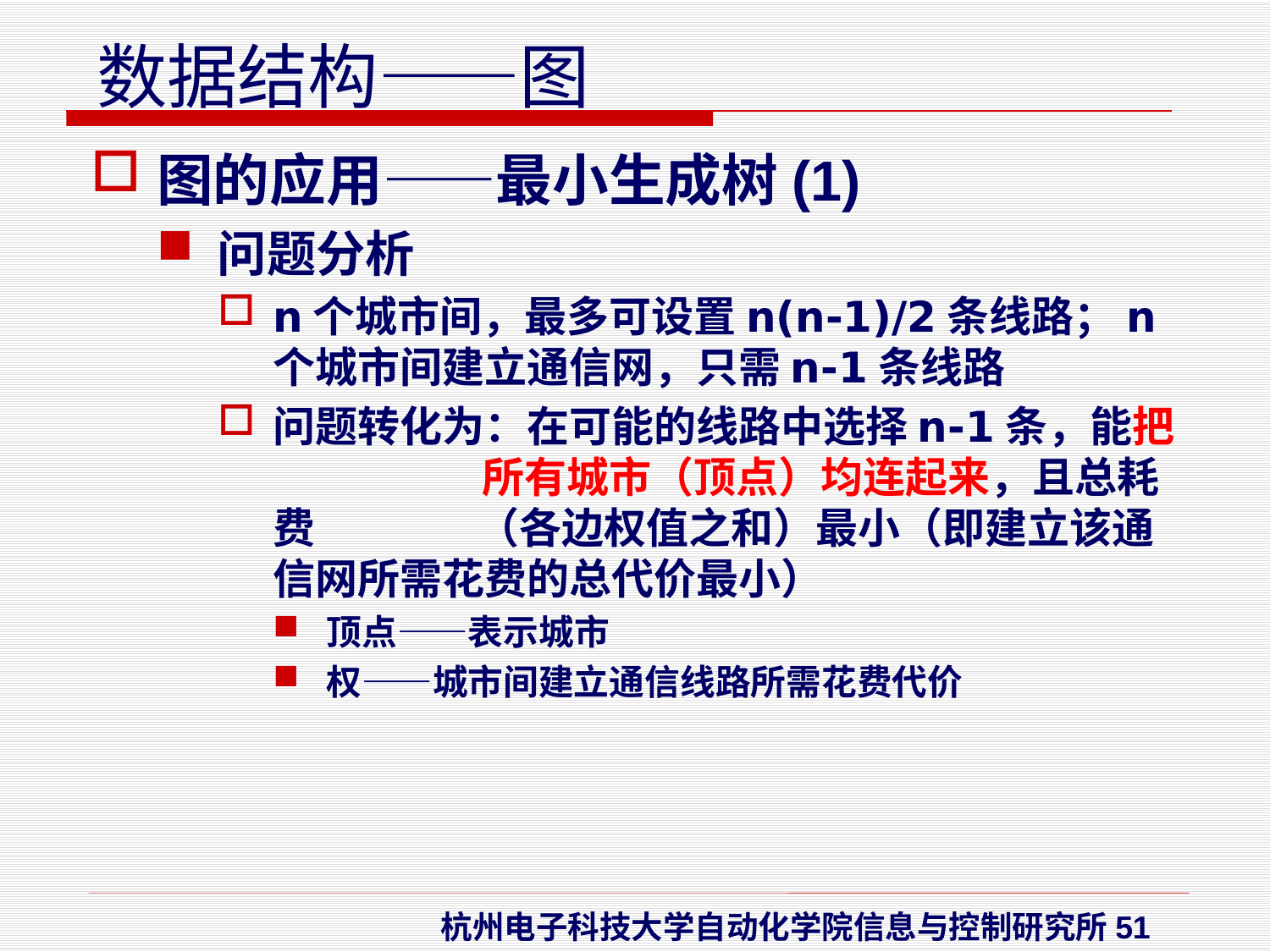

图的应用——最小生成树(1)
问题分析
n个城市间，最多可设置n(n-1)/2条线路；n个城市间建立通信网，只需n-1条线路
问题转化为：在可能的线路中选择n-1条，能把                       所有城市（顶点）均连起来，且总耗费                 （各边权值之和）最小（即建立该通信网所需花费的总代价最小）
顶点——表示城市
权——城市间建立通信线路所需花费代价